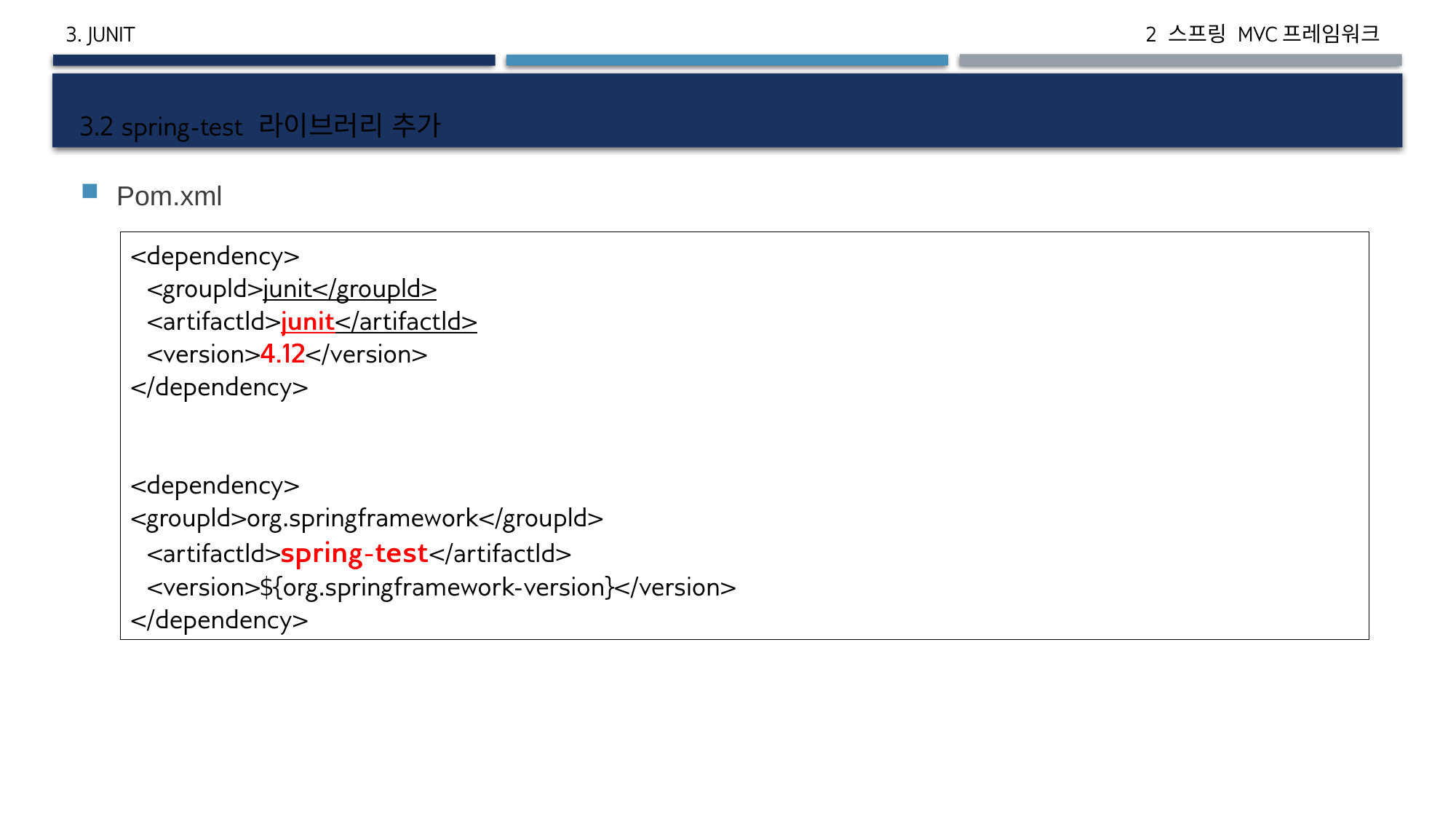

3. JUNIT
# 3.2 spring-test 라이브러리 추가
Pom.xml
<dependency>
  <groupId>junit</groupId>
  <artifactId>junit</artifactId>
  <version>4.12</version>
</dependency>

<dependency>
<groupId>org.springframework</groupId>
  <artifactId>spring-test</artifactId>
  <version>${org.springframework-version}</version>
</dependency>